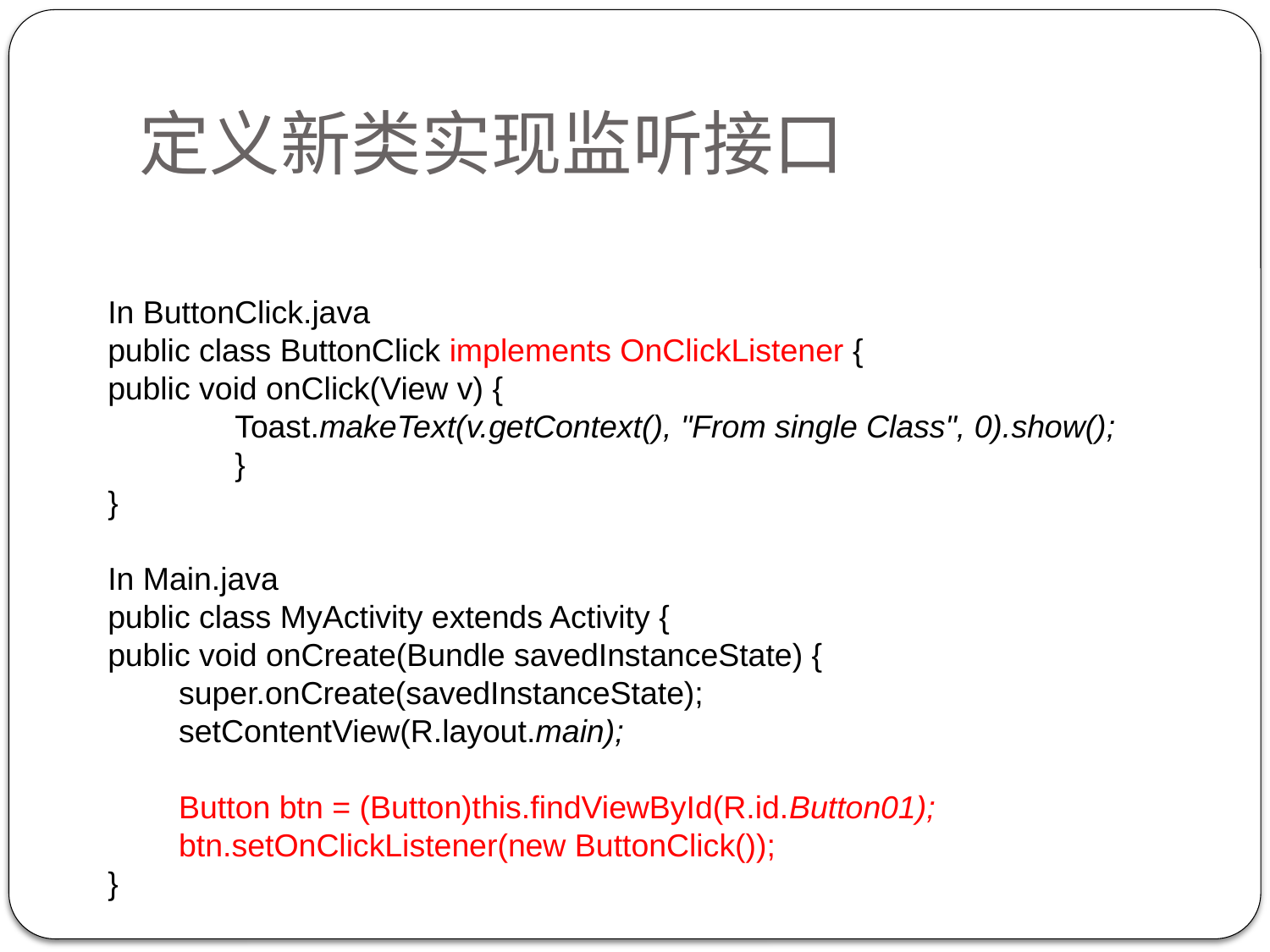

# 定义新类实现监听接口
In ButtonClick.java
public class ButtonClick implements OnClickListener {
public void onClick(View v) {
	Toast.makeText(v.getContext(), "From single Class", 0).show();
	}
}

In Main.java
public class MyActivity extends Activity {
public void onCreate(Bundle savedInstanceState) {
        super.onCreate(savedInstanceState);
        setContentView(R.layout.main);

        Button btn = (Button)this.findViewById(R.id.Button01);
        btn.setOnClickListener(new ButtonClick());
}